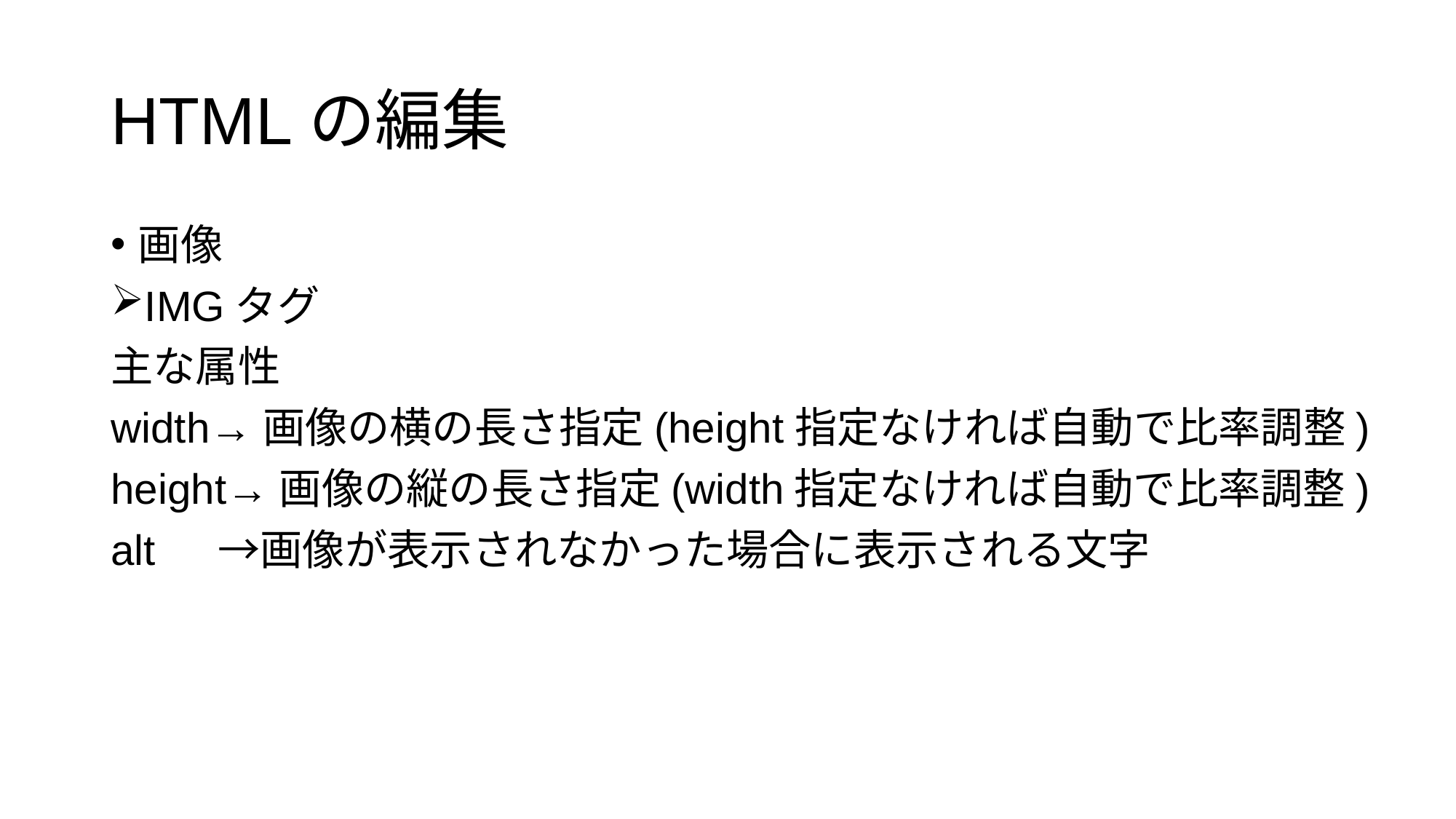

# HTMLの編集
画像
IMGタグ
主な属性
width→画像の横の長さ指定(height指定なければ自動で比率調整)
height→画像の縦の長さ指定(width指定なければ自動で比率調整)
alt　 →画像が表示されなかった場合に表示される文字